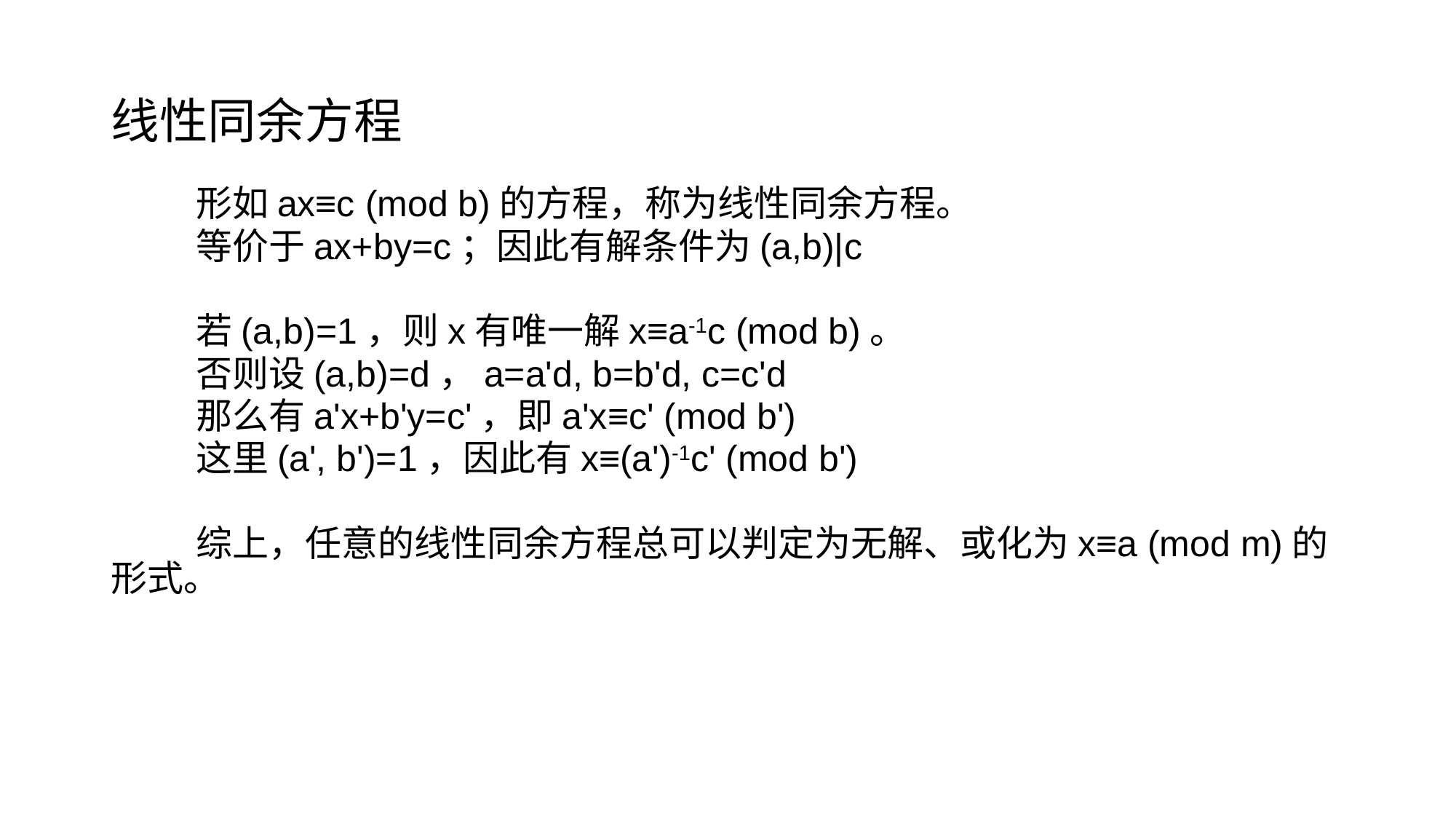

# 线性同余方程
形如ax≡c (mod b)的方程，称为线性同余方程。
等价于ax+by=c；因此有解条件为(a,b)|c

若(a,b)=1，则x有唯一解x≡a-1c (mod b)。
否则设(a,b)=d，a=a'd, b=b'd, c=c'd
那么有a'x+b'y=c'，即a'x≡c' (mod b')
这里(a', b')=1，因此有x≡(a')-1c' (mod b')

综上，任意的线性同余方程总可以判定为无解、或化为x≡a (mod m)的形式。